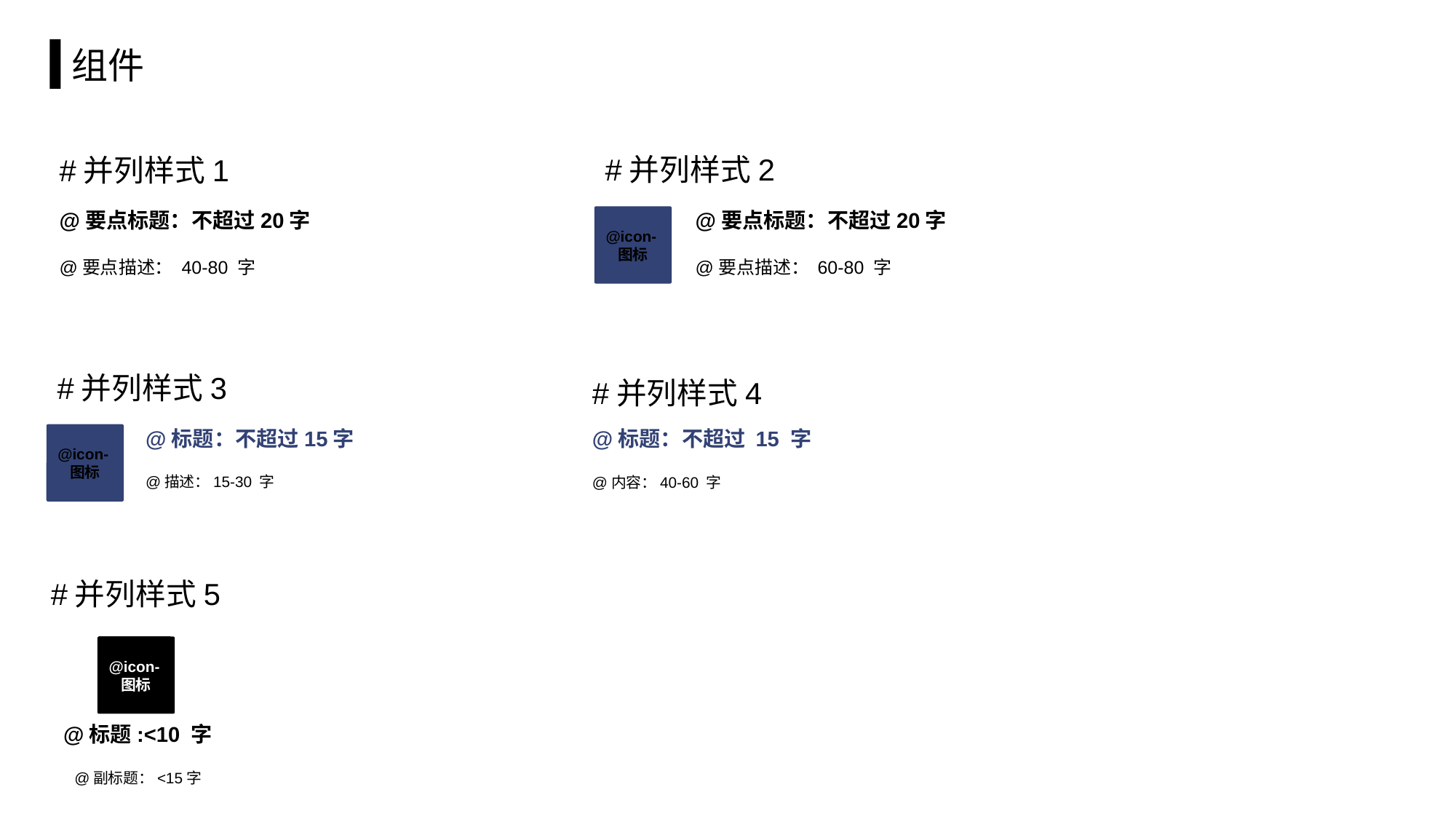

# 组件
#并列样式2
@要点标题：不超过20字
@icon-图标
@要点描述： 60-80 字
#并列样式1
@要点标题：不超过20字
@要点描述： 40-80 字
#并列样式3
@标题：不超过15字
@icon-图标
@描述：15-30 字
#并列样式4
@标题：不超过 15 字
@内容：40-60 字
#并列样式5
@icon-图标
@标题:<10 字
@副标题：<15字